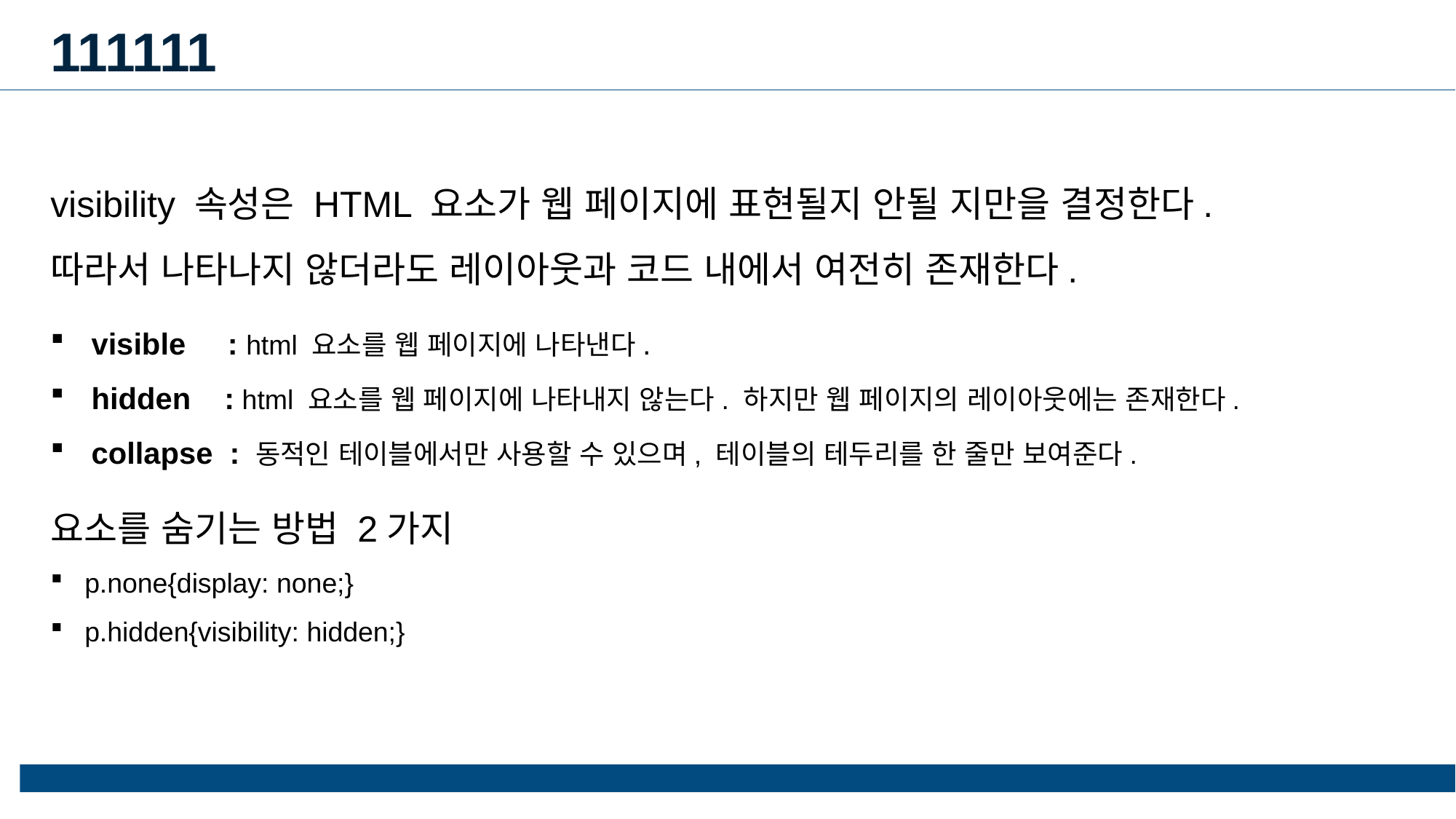

111111
visibility 속성은 HTML 요소가 웹 페이지에 표현될지 안될 지만을 결정한다.
따라서 나타나지 않더라도 레이아웃과 코드 내에서 여전히 존재한다.

visible     : html 요소를 웹 페이지에 나타낸다.
hidden    : html 요소를 웹 페이지에 나타내지 않는다. 하지만 웹 페이지의 레이아웃에는 존재한다.
collapse  : 동적인 테이블에서만 사용할 수 있으며, 테이블의 테두리를 한 줄만 보여준다.
요소를 숨기는 방법 2가지
p.none{display: none;}
p.hidden{visibility: hidden;}